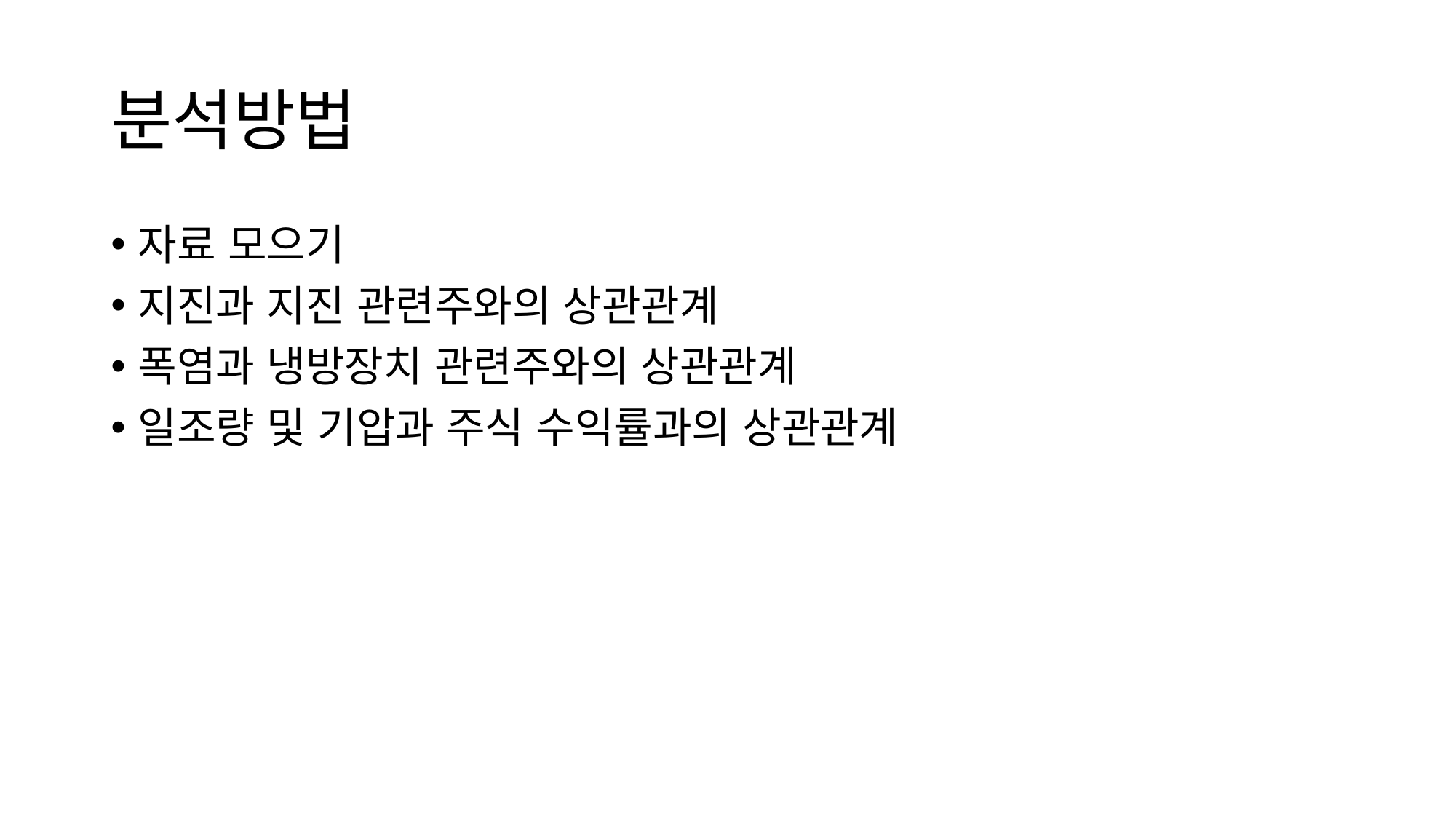

# 분석방법
자료 모으기
지진과 지진 관련주와의 상관관계
폭염과 냉방장치 관련주와의 상관관계
일조량 및 기압과 주식 수익률과의 상관관계